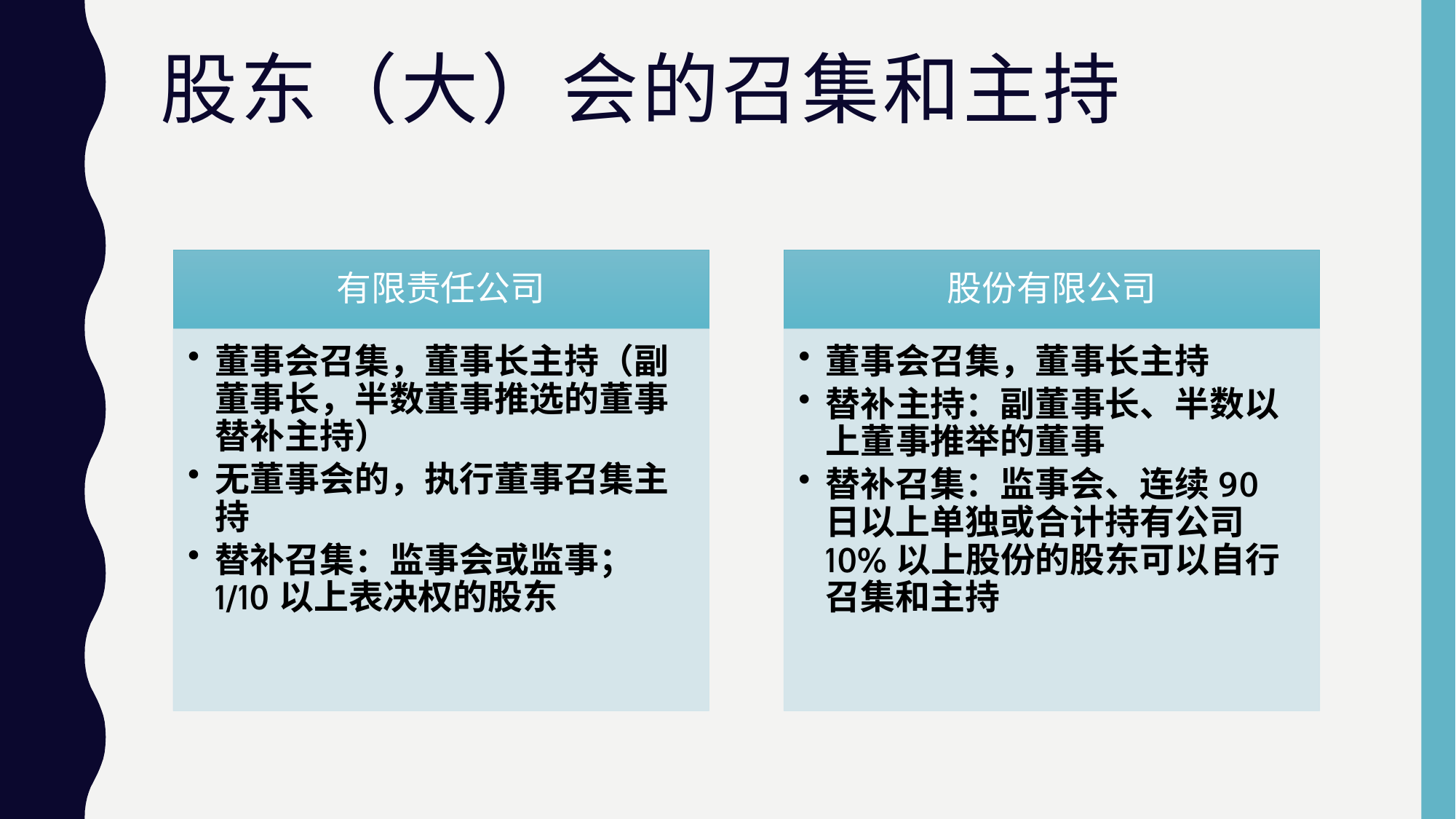

# 股东（大）会的召集和主持
有限责任公司
董事会召集，董事长主持（副董事长，半数董事推选的董事替补主持）
无董事会的，执行董事召集主持
替补召集：监事会或监事；1/10以上表决权的股东
股份有限公司
董事会召集，董事长主持
替补主持：副董事长、半数以上董事推举的董事
替补召集：监事会、连续90日以上单独或合计持有公司10%以上股份的股东可以自行召集和主持